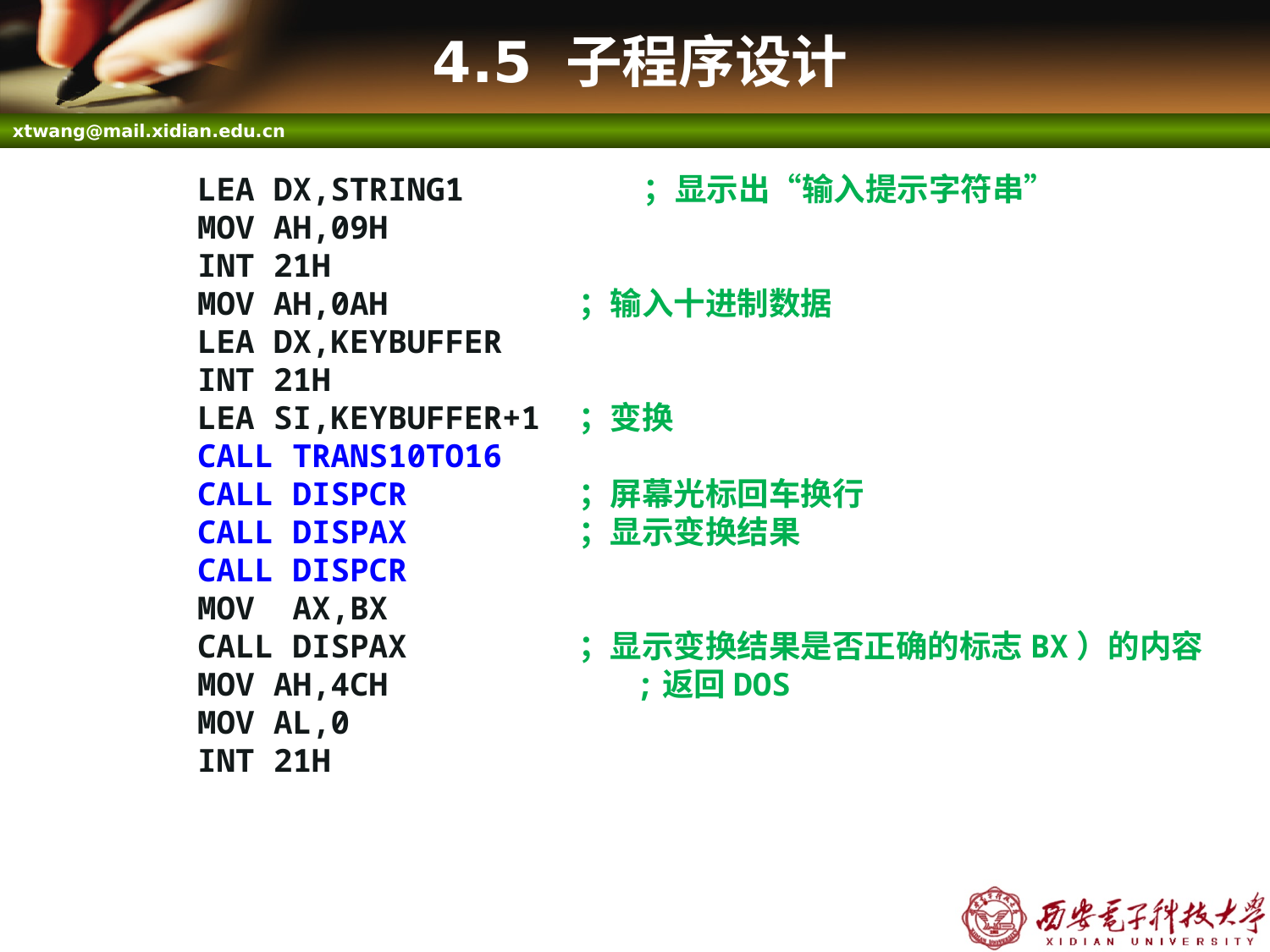

# 4.5 子程序设计
LEA DX,STRING1	   ；显示出“输入提示字符串”
MOV AH,09H
INT 21H
MOV AH,0AH		；输入十进制数据
LEA DX,KEYBUFFER
INT 21H
LEA SI,KEYBUFFER+1	；变换
CALL TRANS10TO16
CALL DISPCR		；屏幕光标回车换行
CALL DISPAX		；显示变换结果
CALL DISPCR
MOV  AX,BX
CALL DISPAX		；显示变换结果是否正确的标志BX）的内容
MOV AH,4CH             ;返回DOS
MOV AL,0
INT 21H